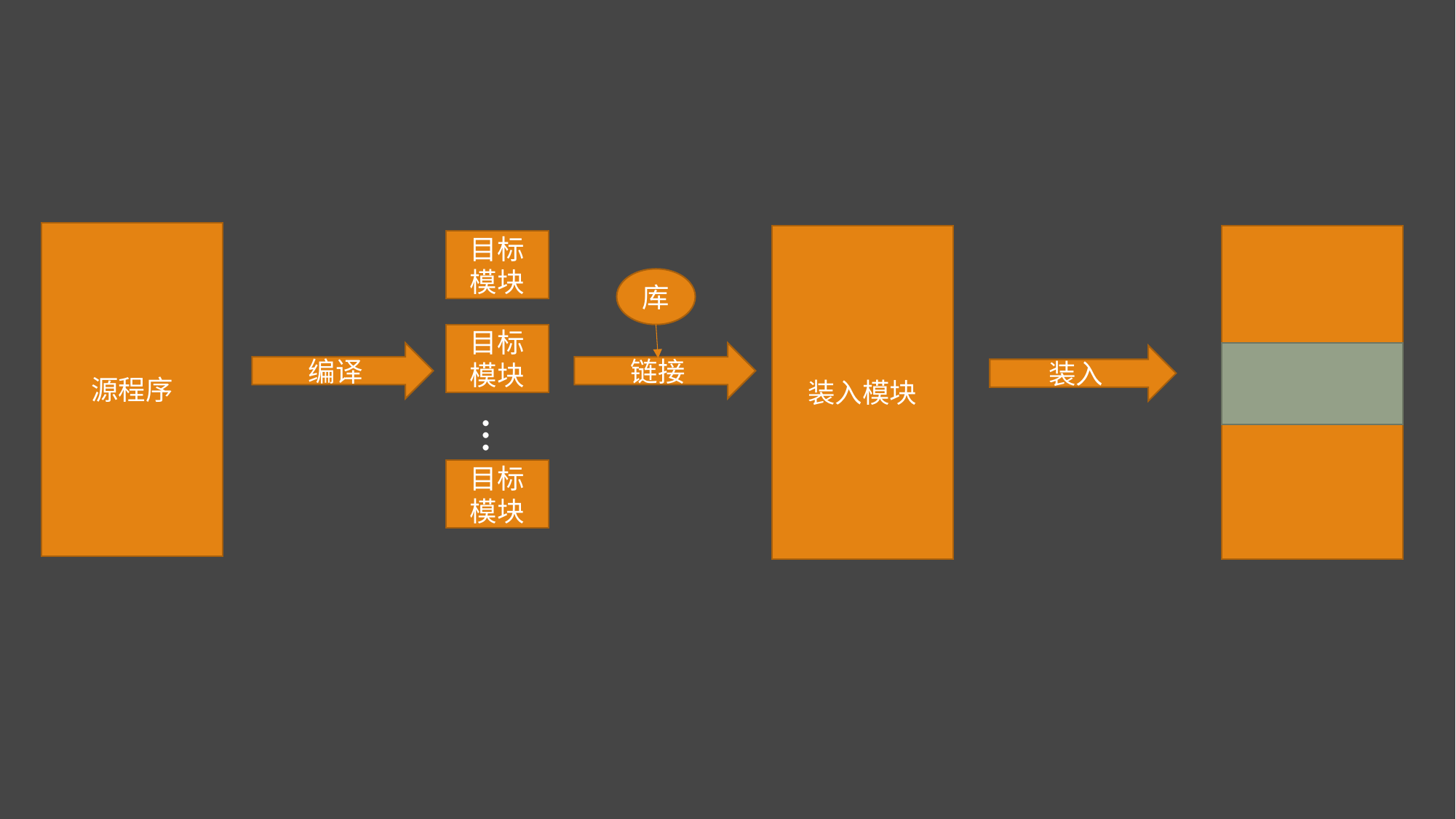

源程序
装入模块
内存
目标模块
目标模块
…
目标模块
库
编译
链接

装入